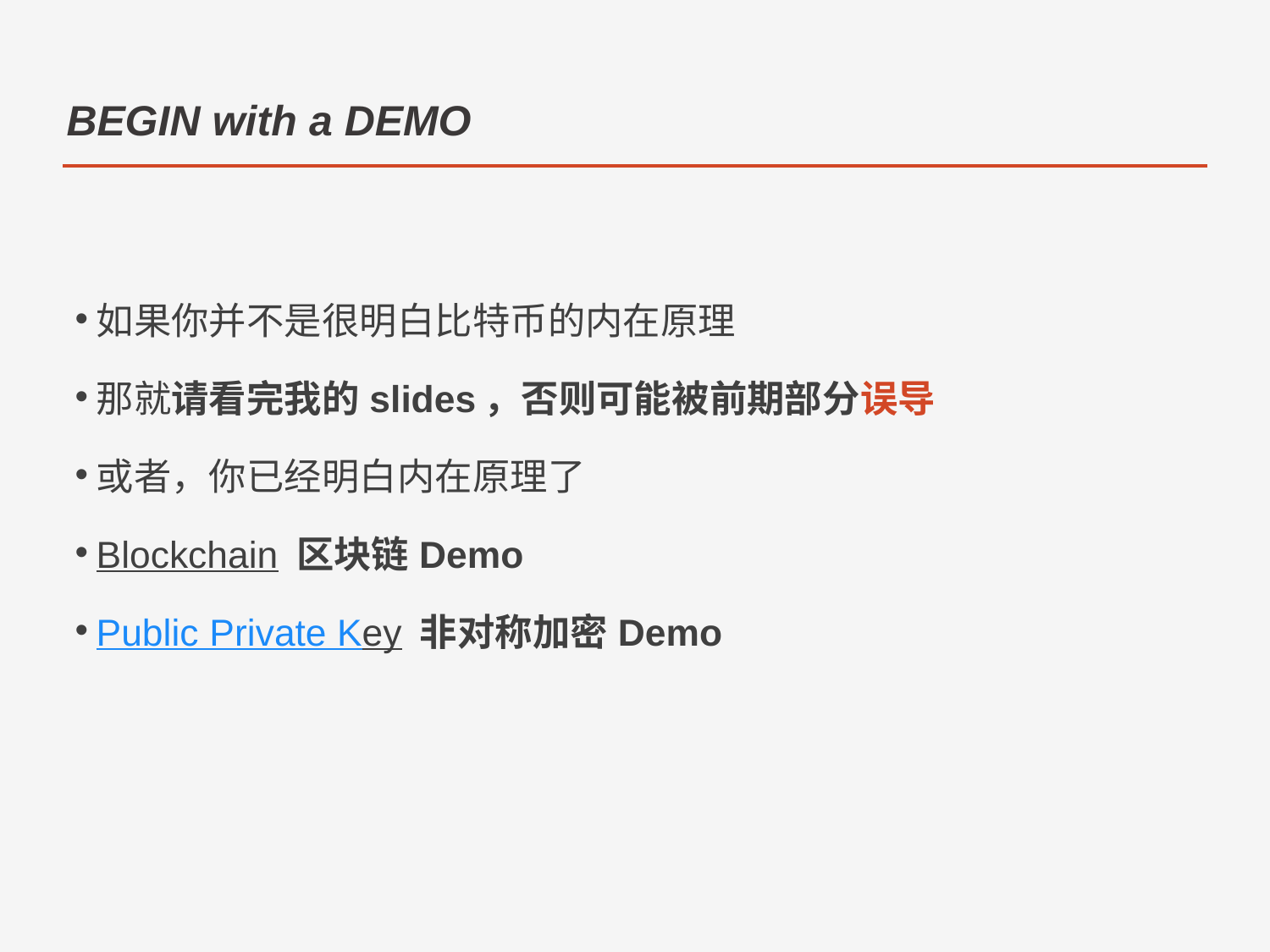

BEGIN with a DEMO
如果你并不是很明白比特币的内在原理
那就请看完我的slides，否则可能被前期部分误导
或者，你已经明白内在原理了
Blockchain 区块链Demo
Public Private Key 非对称加密Demo